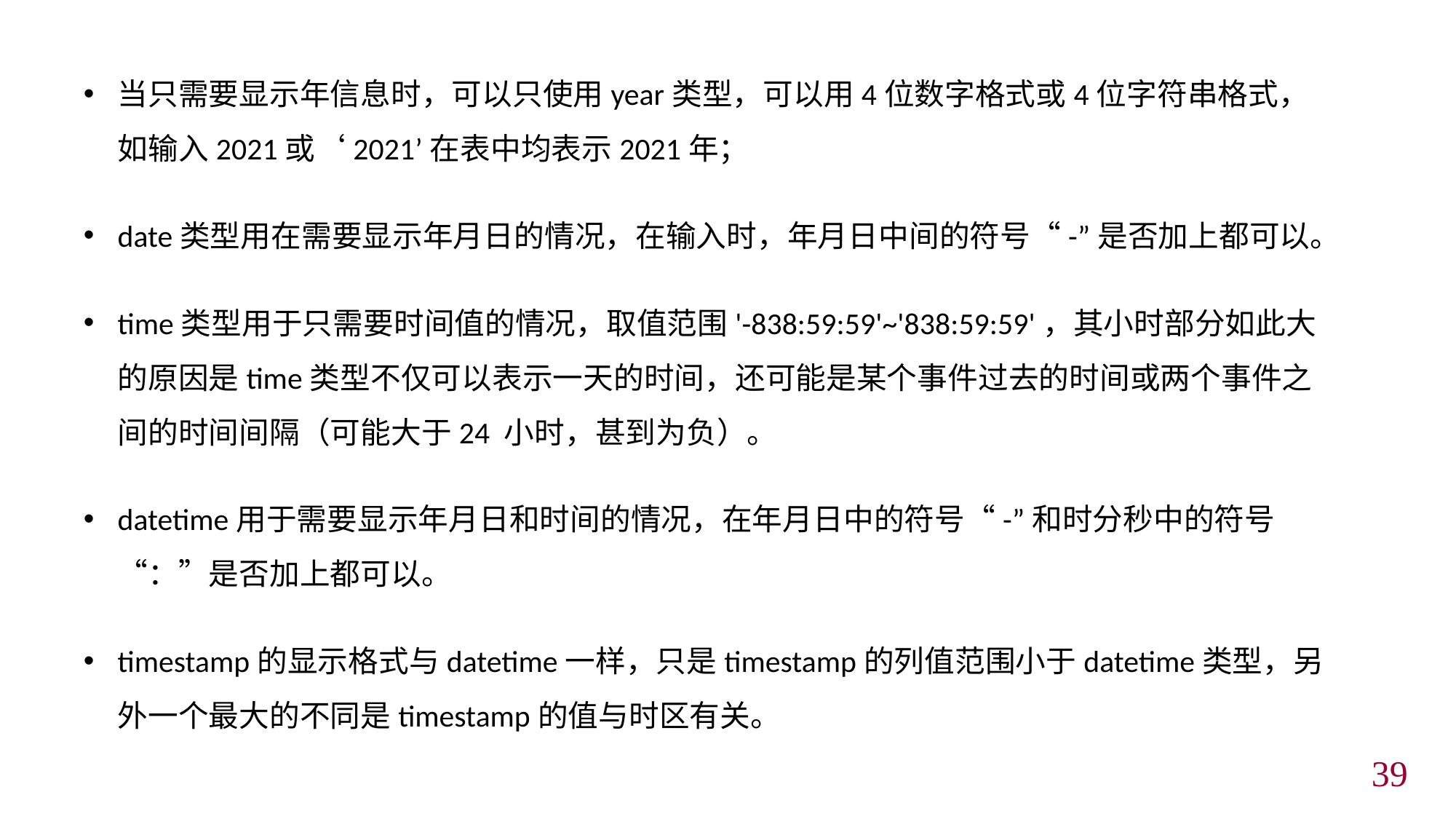

当只需要显示年信息时，可以只使用year类型，可以用4位数字格式或4位字符串格式，如输入2021或‘2021’在表中均表示2021年；

date类型用在需要显示年月日的情况，在输入时，年月日中间的符号“-”是否加上都可以。

time类型用于只需要时间值的情况，取值范围'-838:59:59'~'838:59:59'，其小时部分如此大的原因是time类型不仅可以表示一天的时间，还可能是某个事件过去的时间或两个事件之间的时间间隔（可能大于24 小时，甚到为负）。

datetime用于需要显示年月日和时间的情况，在年月日中的符号“-”和时分秒中的符号“：”是否加上都可以。

timestamp的显示格式与datetime一样，只是timestamp的列值范围小于datetime类型，另外一个最大的不同是timestamp的值与时区有关。
39